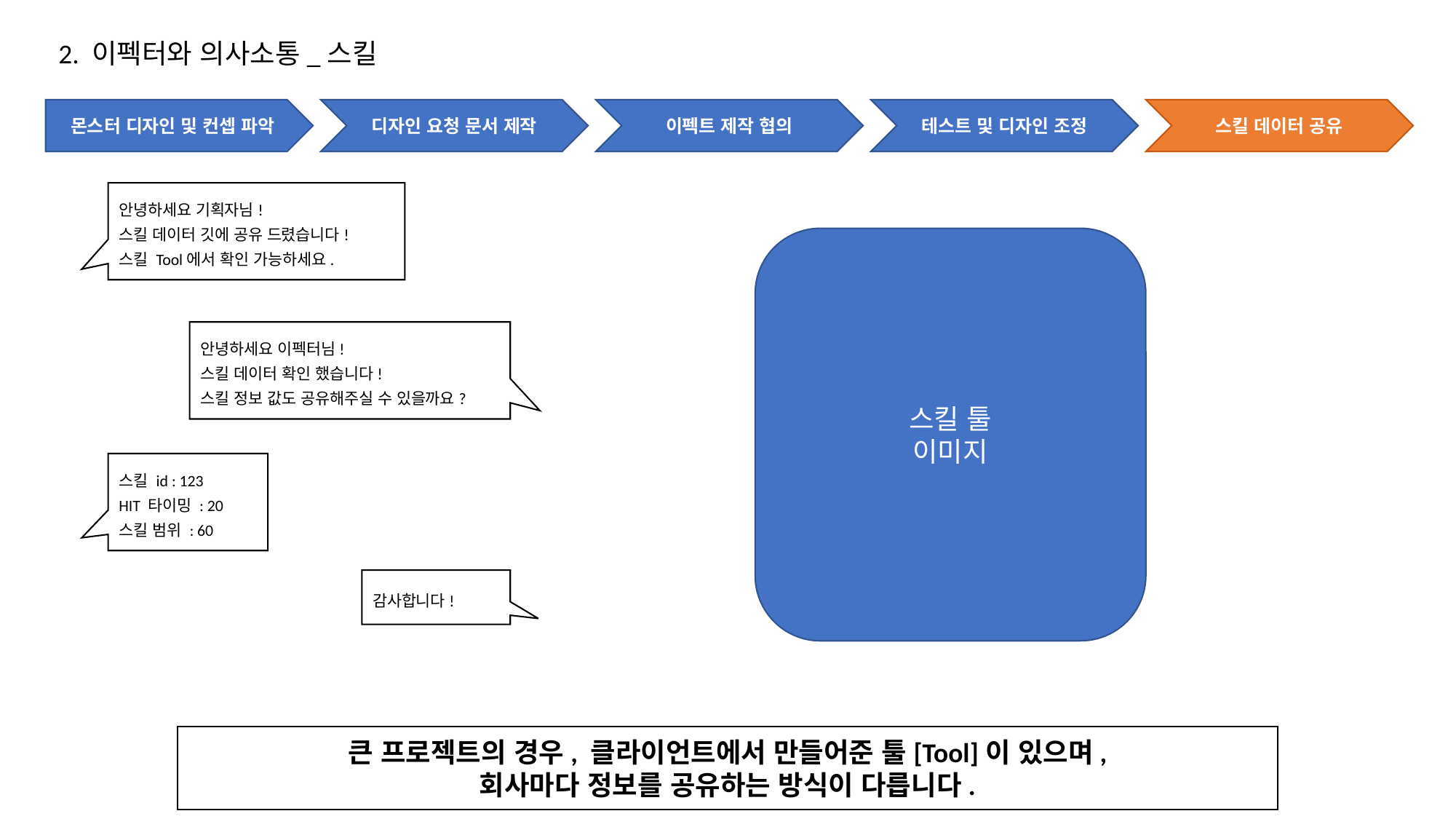

2. 이펙터와 의사소통_스킬
스킬 데이터 공유
몬스터 디자인 및 컨셉 파악
디자인 요청 문서 제작
이펙트 제작 협의
테스트 및 디자인 조정
안녕하세요 기획자님!
스킬 데이터 깃에 공유 드렸습니다!
스킬 Tool에서 확인 가능하세요.
스킬 툴
이미지
안녕하세요 이펙터님!
스킬 데이터 확인 했습니다!
스킬 정보 값도 공유해주실 수 있을까요?
스킬 id : 123
HIT 타이밍 : 20
스킬 범위 : 60
감사합니다!
큰 프로젝트의 경우, 클라이언트에서 만들어준 툴[Tool]이 있으며,
회사마다 정보를 공유하는 방식이 다릅니다.